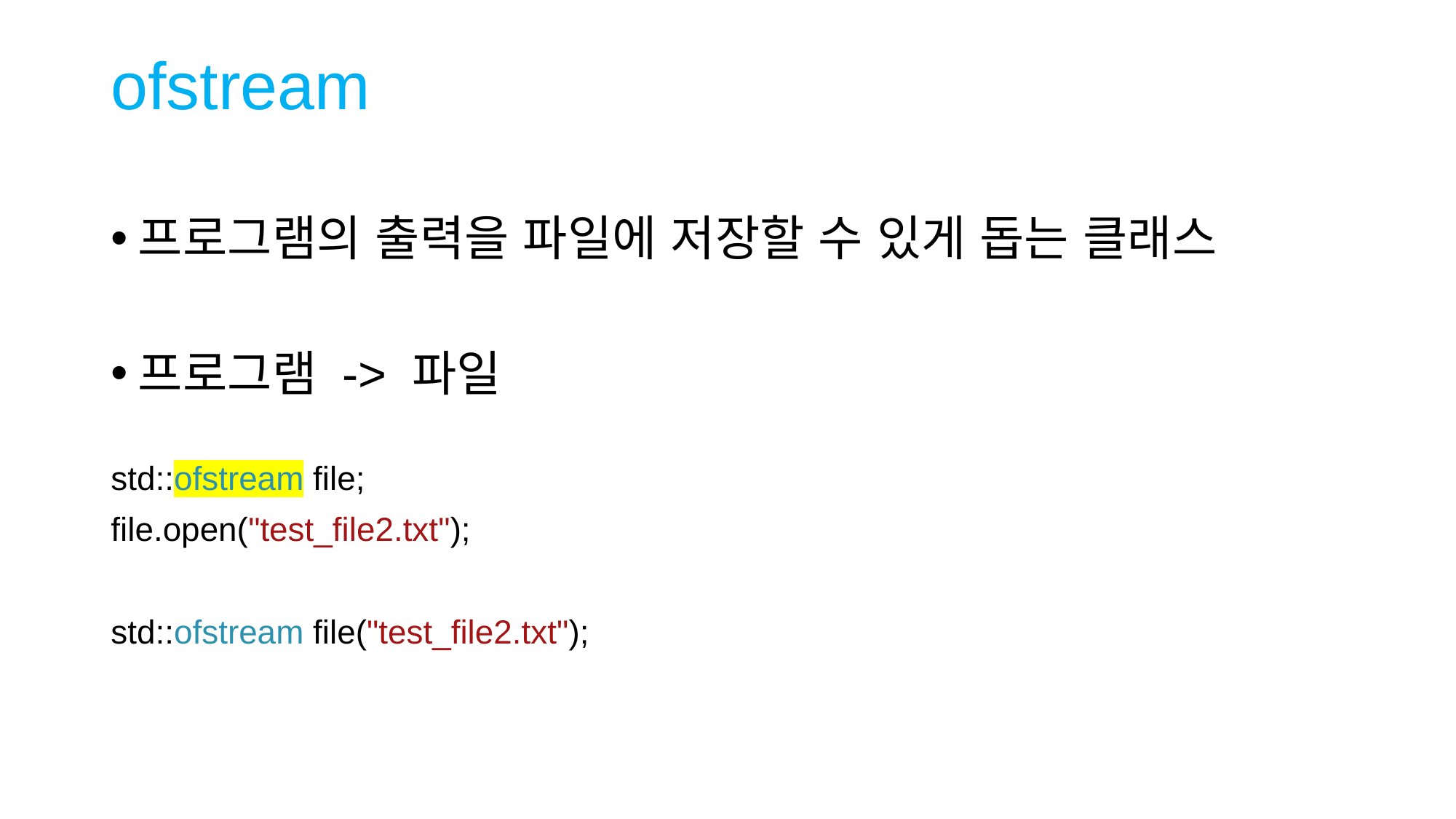

# ofstream
프로그램의 출력을 파일에 저장할 수 있게 돕는 클래스

프로그램 -> 파일

std::ofstream file;
file.open("test_file2.txt");

std::ofstream file("test_file2.txt");